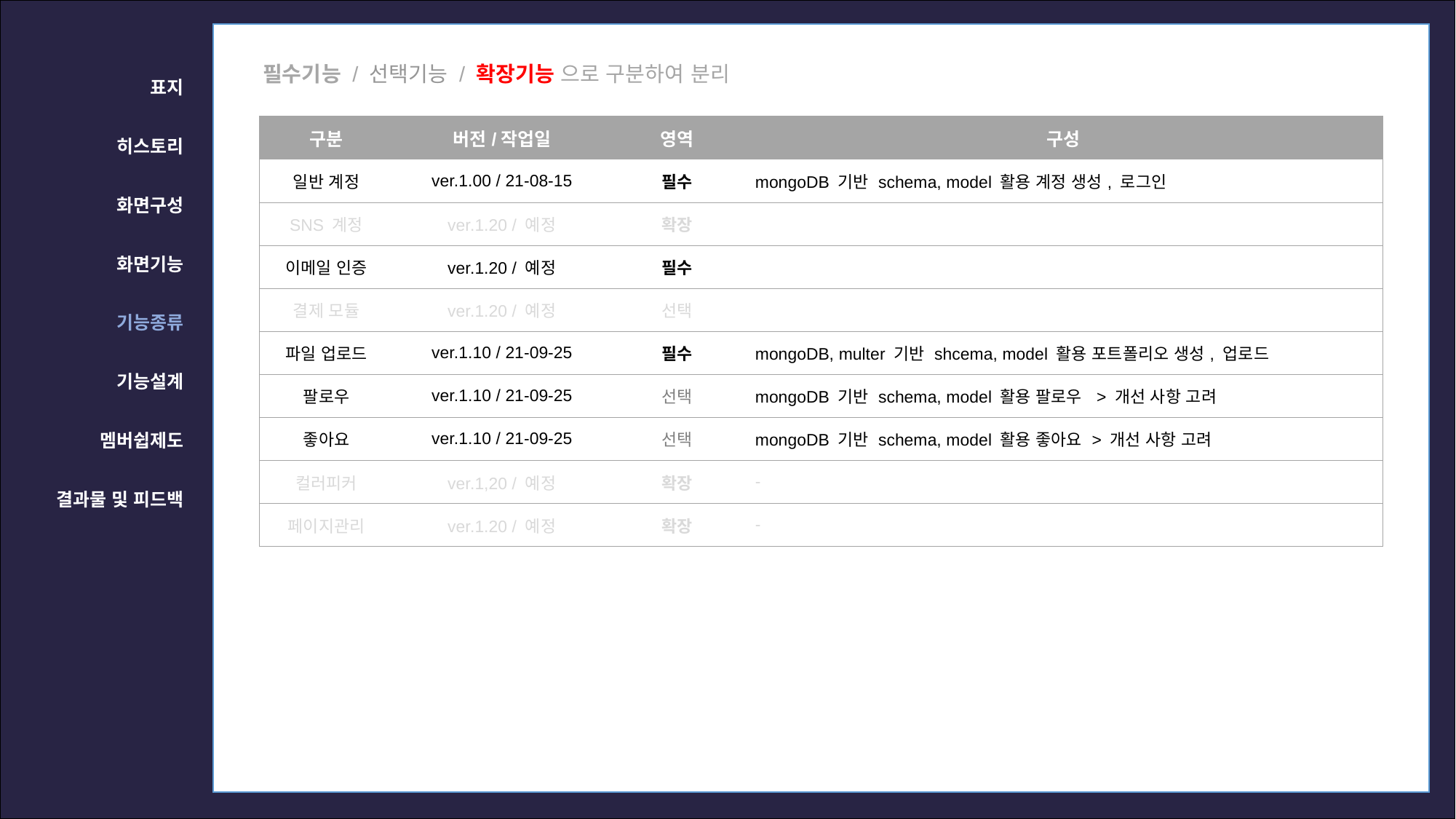

표지
히스토리
화면구성
화면기능
기능종류
기능설계
멤버쉽제도
결과물 및 피드백
필수기능 / 선택기능 / 확장기능 으로 구분하여 분리
| 구분 | 버전/작업일 | 영역 | 구성 |
| --- | --- | --- | --- |
| 일반 계정 | ver.1.00 / 21-08-15 | 필수 | mongoDB 기반 schema, model 활용 계정 생성, 로그인 |
| SNS 계정 | ver.1.20 / 예정 | 확장 |  |
| 이메일 인증 | ver.1.20 / 예정 | 필수 |  |
| 결제 모듈 | ver.1.20 / 예정 | 선택 |  |
| 파일 업로드 | ver.1.10 / 21-09-25 | 필수 | mongoDB, multer 기반 shcema, model 활용 포트폴리오 생성, 업로드 |
| 팔로우 | ver.1.10 / 21-09-25 | 선택 | mongoDB 기반 schema, model 활용 팔로우 > 개선 사항 고려 |
| 좋아요 | ver.1.10 / 21-09-25 | 선택 | mongoDB 기반 schema, model 활용 좋아요 > 개선 사항 고려 |
| 컬러피커 | ver.1,20 / 예정 | 확장 | - |
| 페이지관리 | ver.1.20 / 예정 | 확장 | - |